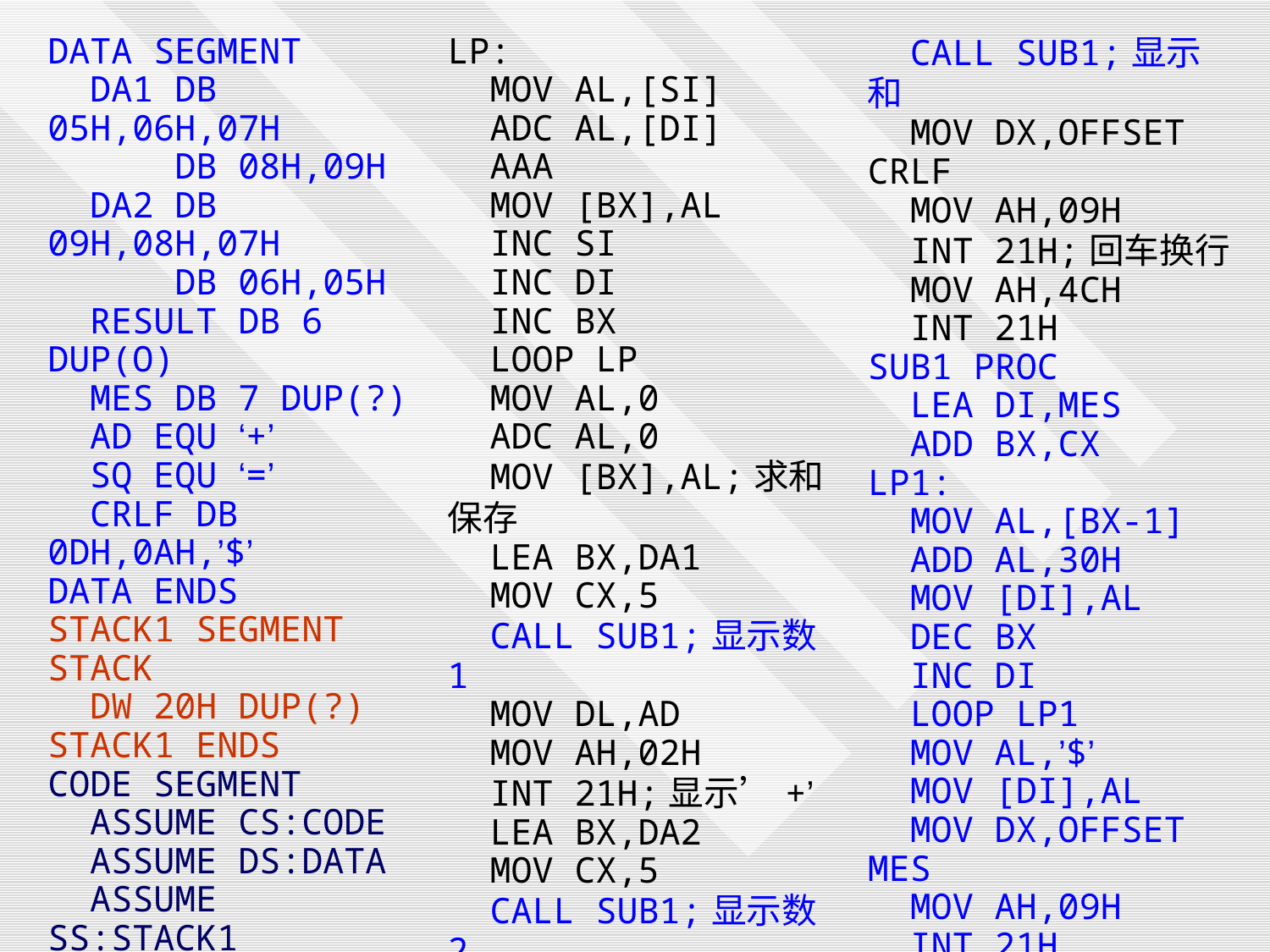

| DATA SEGMENT DA1 DB 05H,06H,07H DB 08H,09H DA2 DB 09H,08H,07H DB 06H,05H RESULT DB 6 DUP(O) MES DB 7 DUP(?) AD EQU ‘+’ SQ EQU ‘=’ CRLF DB 0DH,0AH,’$’ DATA ENDS STACK1 SEGMENT STACK DW 20H DUP(?) STACK1 ENDS CODE SEGMENT ASSUME CS:CODE ASSUME DS:DATA ASSUME SS:STACK1 START: MOV AX,DATA MOV DS,AX LEA SI,DA1 LEA DI,DA2 LEA BX,RESULT MOV CX,5 CLC | LP: MOV AL,[SI] ADC AL,[DI] AAA MOV [BX],AL INC SI INC DI INC BX LOOP LP MOV AL,0 ADC AL,0 MOV [BX],AL;求和保存 LEA BX,DA1 MOV CX,5 CALL SUB1;显示数1 MOV DL,AD MOV AH,02H INT 21H;显示’+’ LEA BX,DA2 MOV CX,5 CALL SUB1;显示数2 MOV DL,SQ MOV AH,02H INT 21H;显示’=’ LEA BX,RESULT MOV CX,6 | CALL SUB1;显示和 MOV DX,OFFSET CRLF MOV AH,09H INT 21H;回车换行 MOV AH,4CH INT 21H SUB1 PROC LEA DI,MES ADD BX,CX LP1: MOV AL,[BX-1] ADD AL,30H MOV [DI],AL DEC BX INC DI LOOP LP1 MOV AL,’$’ MOV [DI],AL MOV DX,OFFSET MES MOV AH,09H INT 21H RET SUB1 ENDP CODE ENDS END START |
| --- | --- | --- |